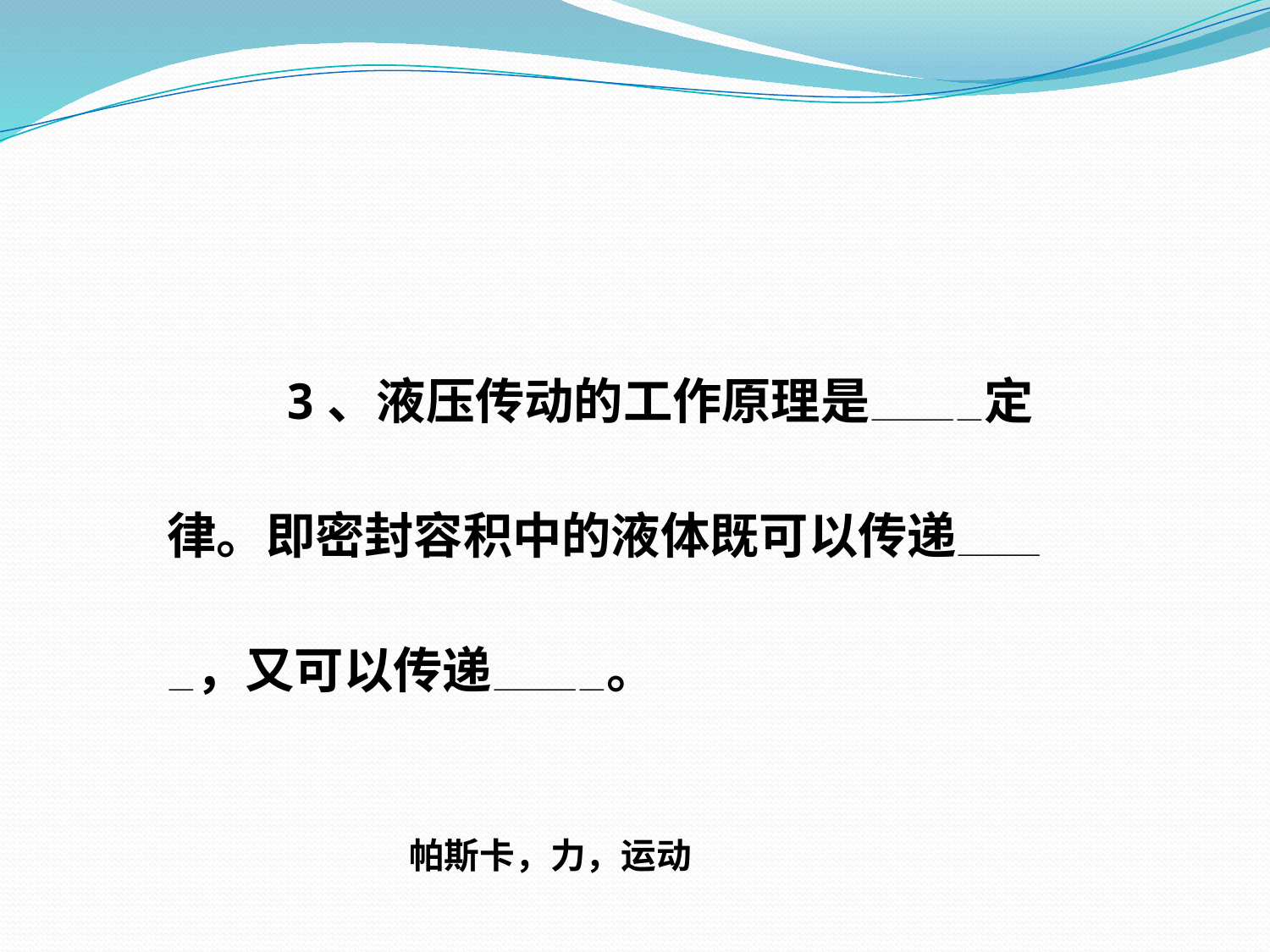

3、液压传动的工作原理是————定律。即密封容积中的液体既可以传递————，又可以传递————。

                             帕斯卡，力，运动